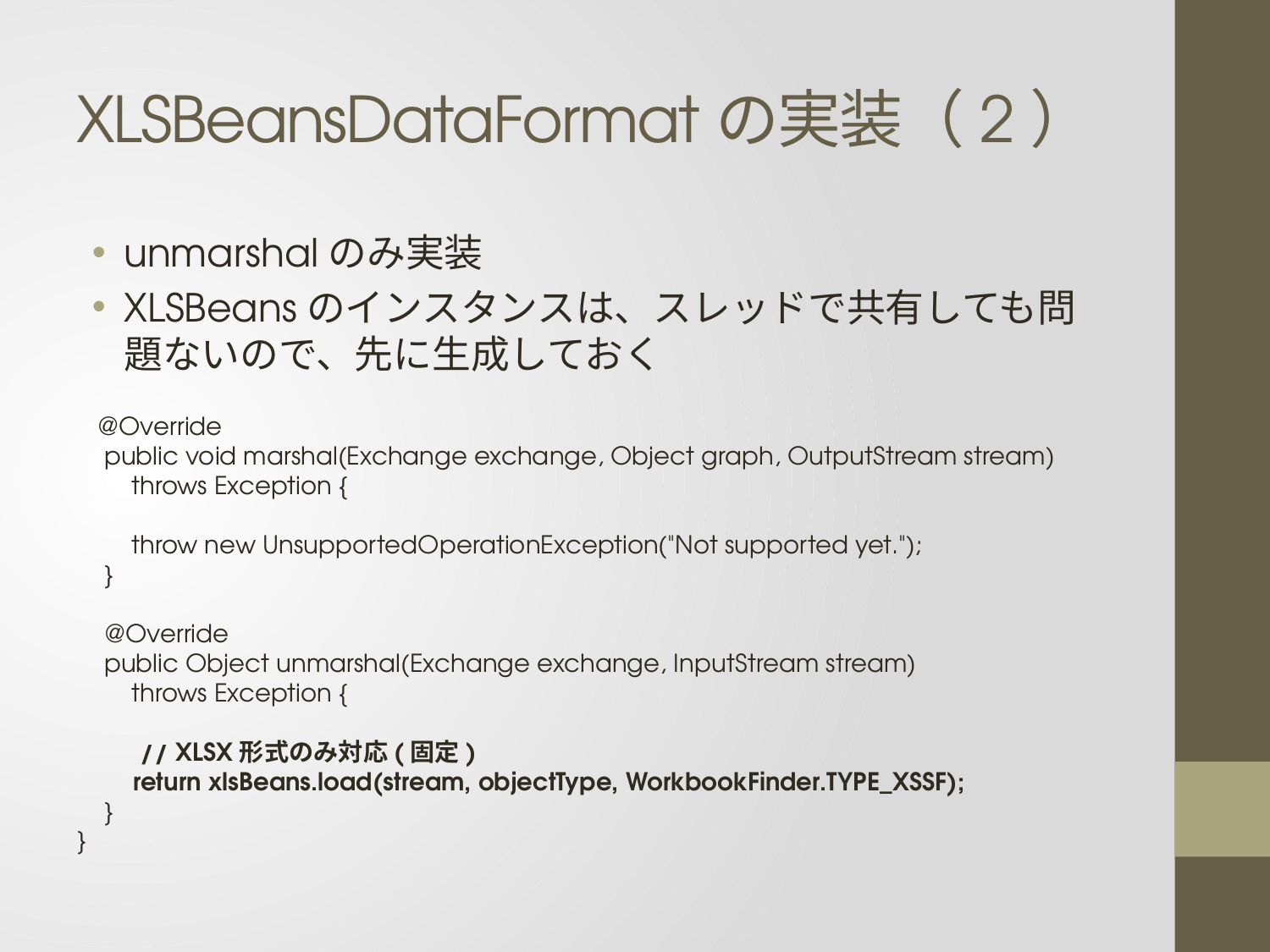

# XLSBeansDataFormatの実装（2）
unmarshalのみ実装
XLSBeansのインスタンスは、スレッドで共有しても問題ないので、先に生成しておく
   @Override
    public void marshal(Exchange exchange, Object graph, OutputStream stream)
        throws Exception {

        throw new UnsupportedOperationException("Not supported yet.");
    }

    @Override
    public Object unmarshal(Exchange exchange, InputStream stream)
        throws Exception {

         // XLSX形式のみ対応(固定)
        return xlsBeans.load(stream, objectType, WorkbookFinder.TYPE_XSSF);
    }
}